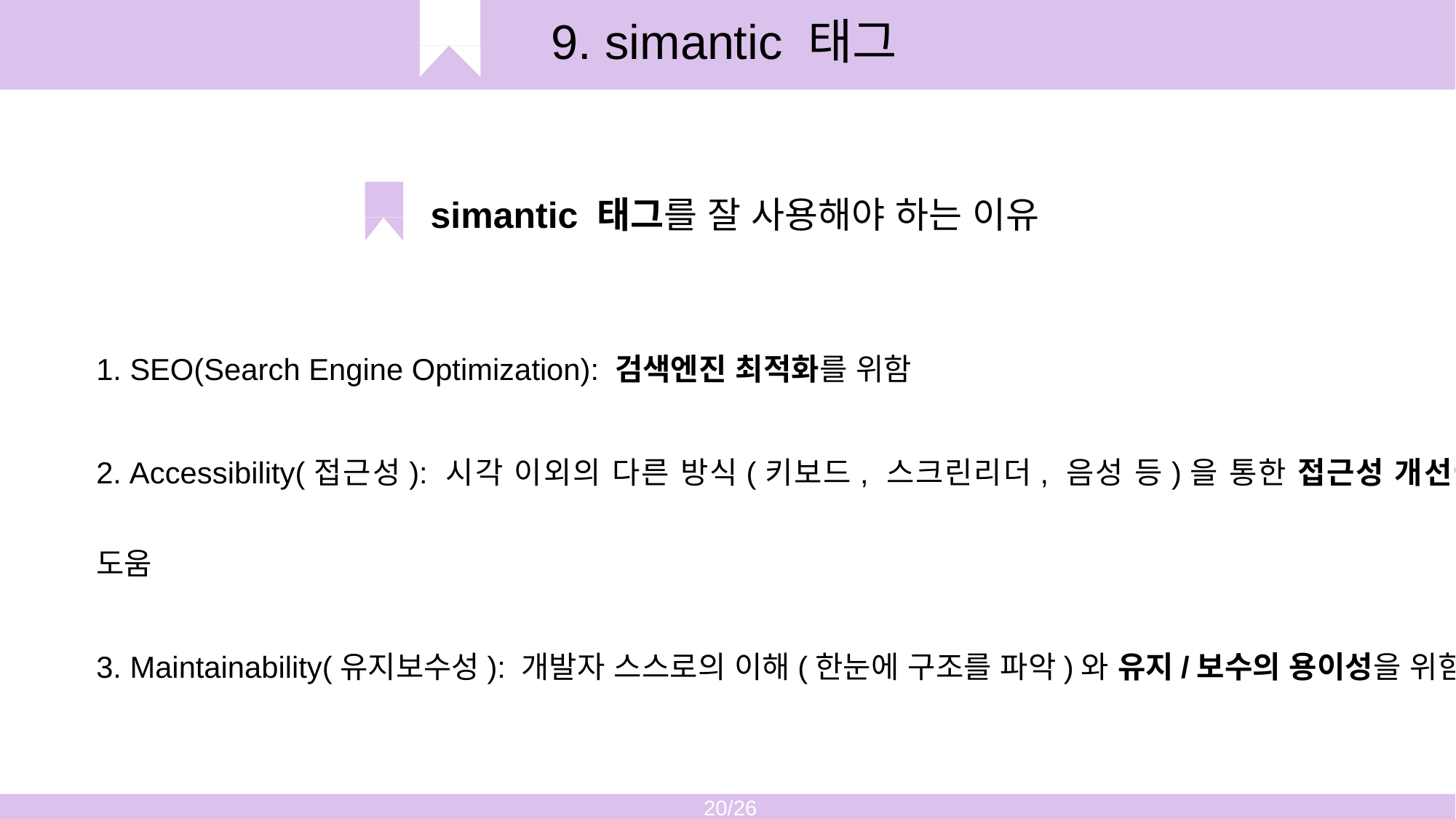

9. simantic 태그
simantic 태그를 잘 사용해야 하는 이유

1. SEO(Search Engine Optimization): 검색엔진 최적화를 위함
2. Accessibility(접근성): 시각 이외의 다른 방식(키보드, 스크린리더, 음성 등)을 통한 접근성 개선에 도움
3. Maintainability(유지보수성): 개발자 스스로의 이해(한눈에 구조를 파악)와 유지/보수의 용이성을 위함
20/26